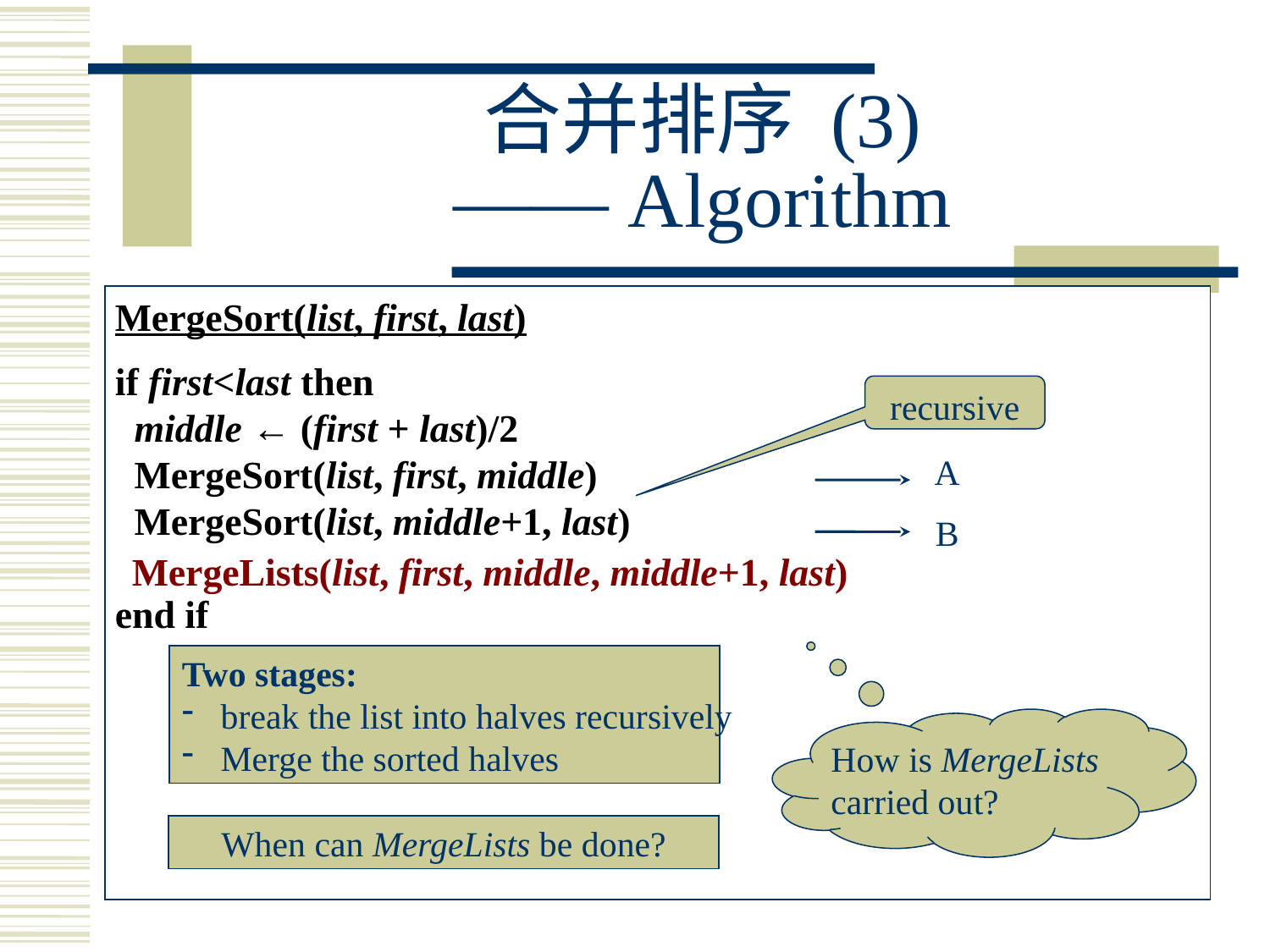

# 合并排序 (3) —— Algorithm
MergeSort(list, first, last)

if first<last then
  middle ← (first + last)/2
  MergeSort(list, first, middle)
  MergeSort(list, middle+1, last)
  MergeLists(list, first, middle, middle+1, last)
end if

recursive
A

B

MergeLists(list, first, middle, middle+1, last)
Two stages:
 break the list into halves recursively
 Merge the sorted halves
How is MergeLists carried out?
When can MergeLists be done?